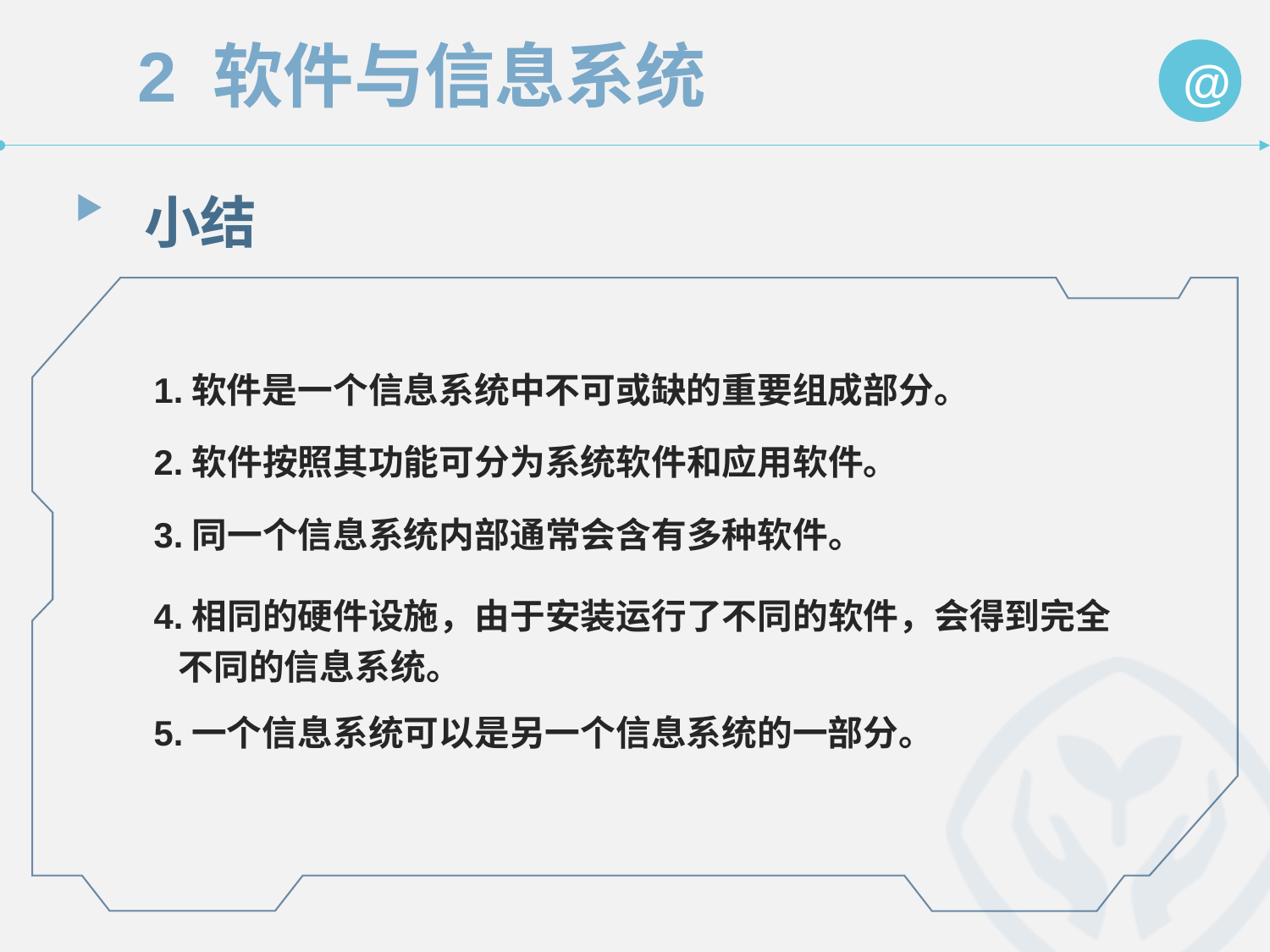

小结

1.软件是一个信息系统中不可或缺的重要组成部分。
2.软件按照其功能可分为系统软件和应用软件。
3.同一个信息系统内部通常会含有多种软件。
4.相同的硬件设施，由于安装运行了不同的软件，会得到完全
  不同的信息系统。
5.一个信息系统可以是另一个信息系统的一部分。